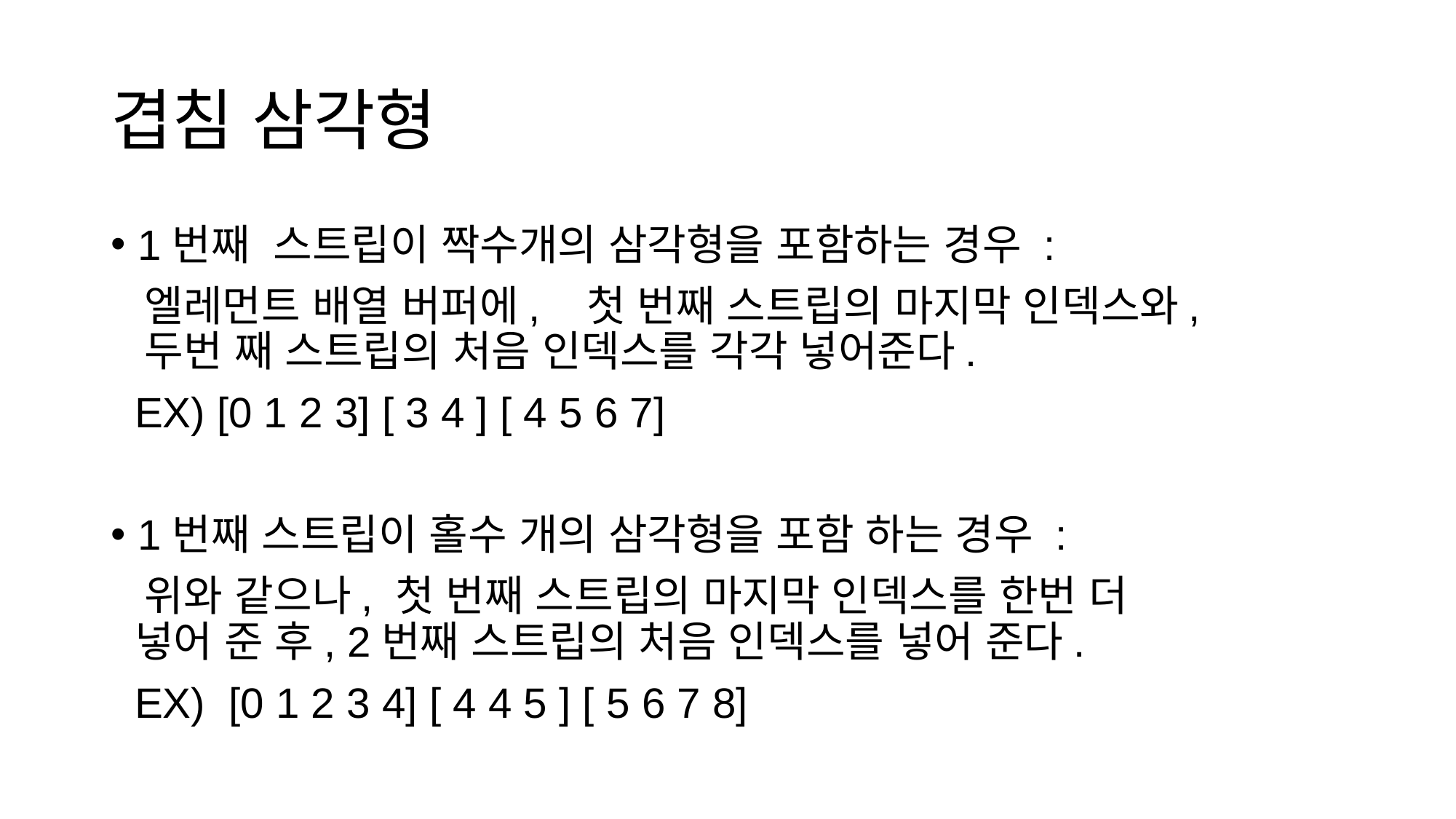

# 겹침 삼각형
1번째  스트립이 짝수개의 삼각형을 포함하는 경우 :
  엘레먼트 배열 버퍼에,   첫 번째 스트립의 마지막 인덱스와,
  두번 째 스트립의 처음 인덱스를 각각 넣어준다.
  EX) [0 1 2 3] [ 3 4 ] [ 4 5 6 7]

1번째 스트립이 홀수 개의 삼각형을 포함 하는 경우 :
  위와 같으나, 첫 번째 스트립의 마지막 인덱스를 한번 더
  넣어 준 후, 2번째 스트립의 처음 인덱스를 넣어 준다.
  EX)  [0 1 2 3 4] [ 4 4 5 ] [ 5 6 7 8]